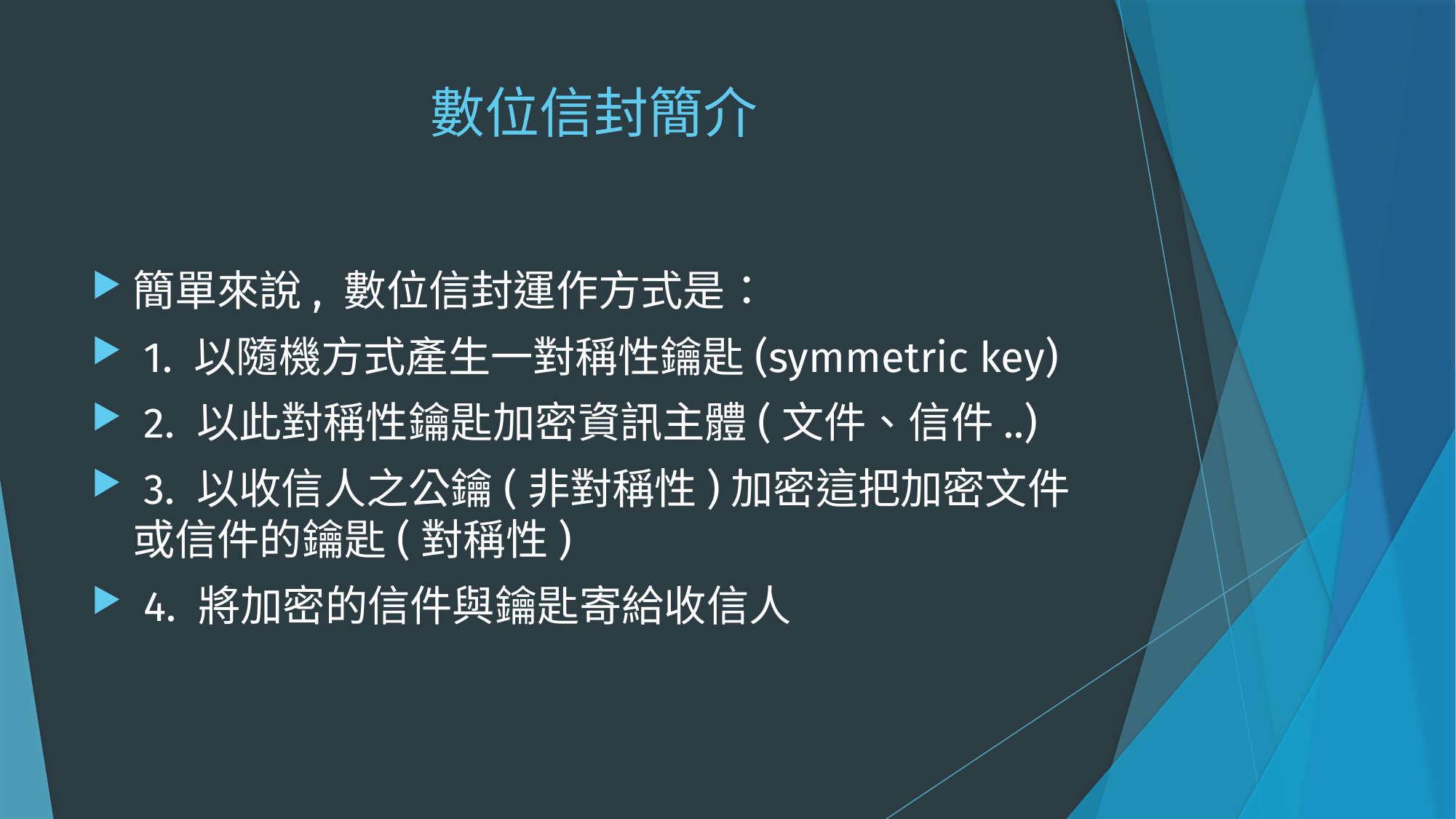

# 數位信封簡介
簡單來說, 數位信封運作方式是：
 1. 以隨機方式產生一對稱性鑰匙(symmetric key)
 2. 以此對稱性鑰匙加密資訊主體(文件、信件..)
 3. 以收信人之公鑰(非對稱性)加密這把加密文件或信件的鑰匙(對稱性)
 4. 將加密的信件與鑰匙寄給收信人